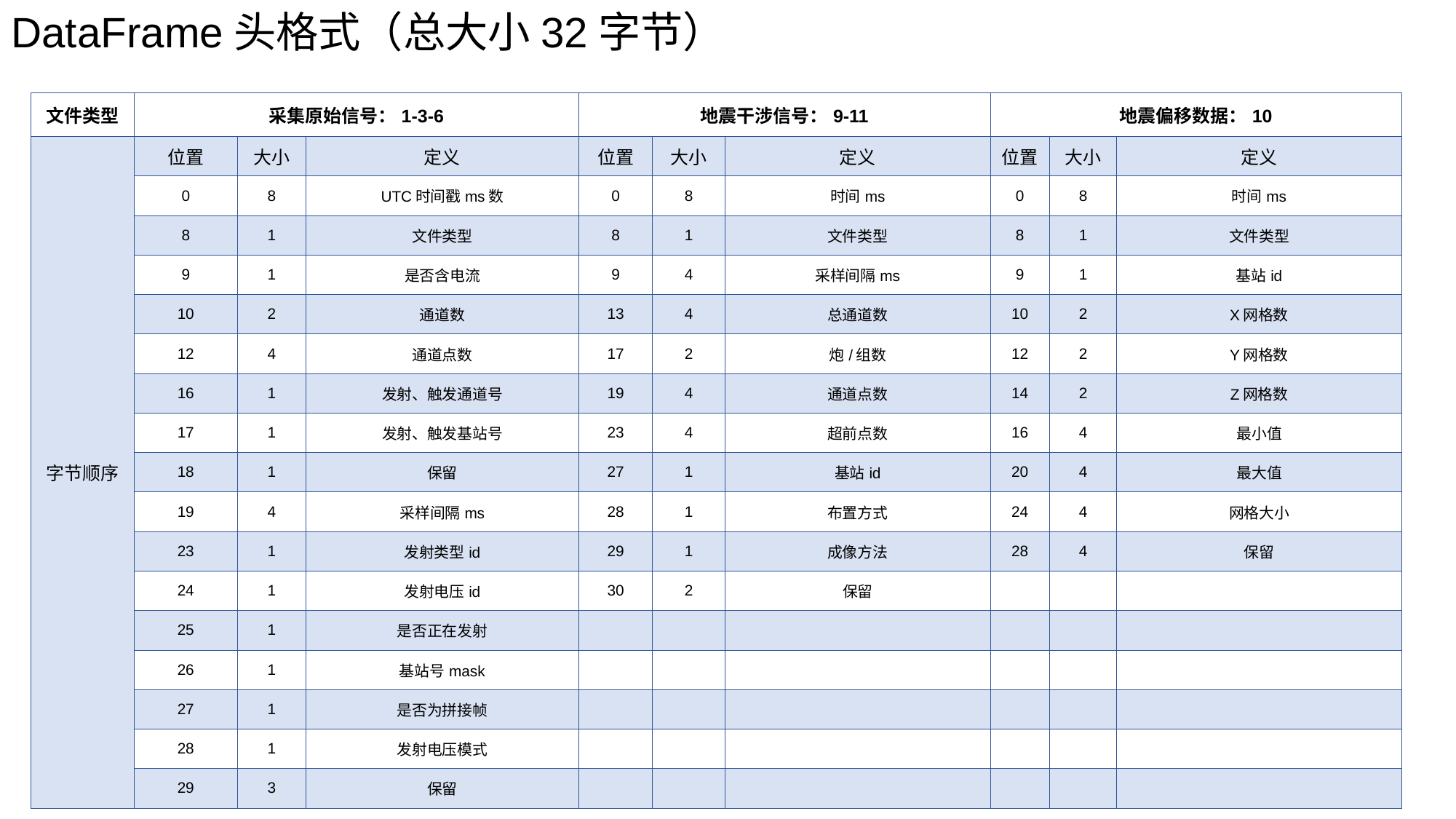

DataFrame头格式（总大小32字节）
| 文件类型 | 采集原始信号：1-3-6 |  |  | 地震干涉信号：9-11 |  |  | 地震偏移数据：10 |  |  |
| --- | --- | --- | --- | --- | --- | --- | --- | --- | --- |
| 字节顺序 | 位置 | 大小 | 定义 | 位置 | 大小 | 定义 | 位置 | 大小 | 定义 |
|  | 0 | 8 | UTC时间戳ms数 | 0 | 8 | 时间ms | 0 | 8 | 时间ms |
|  | 8 | 1 | 文件类型 | 8 | 1 | 文件类型 | 8 | 1 | 文件类型 |
|  | 9 | 1 | 是否含电流 | 9 | 4 | 采样间隔ms | 9 | 1 | 基站id |
|  | 10 | 2 | 通道数 | 13 | 4 | 总通道数 | 10 | 2 | X网格数 |
|  | 12 | 4 | 通道点数 | 17 | 2 | 炮/组数 | 12 | 2 | Y网格数 |
|  | 16 | 1 | 发射、触发通道号 | 19 | 4 | 通道点数 | 14 | 2 | Z网格数 |
|  | 17 | 1 | 发射、触发基站号 | 23 | 4 | 超前点数 | 16 | 4 | 最小值 |
|  | 18 | 1 | 保留 | 27 | 1 | 基站id | 20 | 4 | 最大值 |
|  | 19 | 4 | 采样间隔ms | 28 | 1 | 布置方式 | 24 | 4 | 网格大小 |
|  | 23 | 1 | 发射类型id | 29 | 1 | 成像方法 | 28 | 4 | 保留 |
|  | 24 | 1 | 发射电压id | 30 | 2 | 保留 |  |  |  |
|  | 25 | 1 | 是否正在发射 |  |  |  |  |  |  |
|  | 26 | 1 | 基站号mask |  |  |  |  |  |  |
|  | 27 | 1 | 是否为拼接帧 |  |  |  |  |  |  |
|  | 28 | 1 | 发射电压模式 |  |  |  |  |  |  |
|  | 29 | 3 | 保留 |  |  |  |  |  |  |